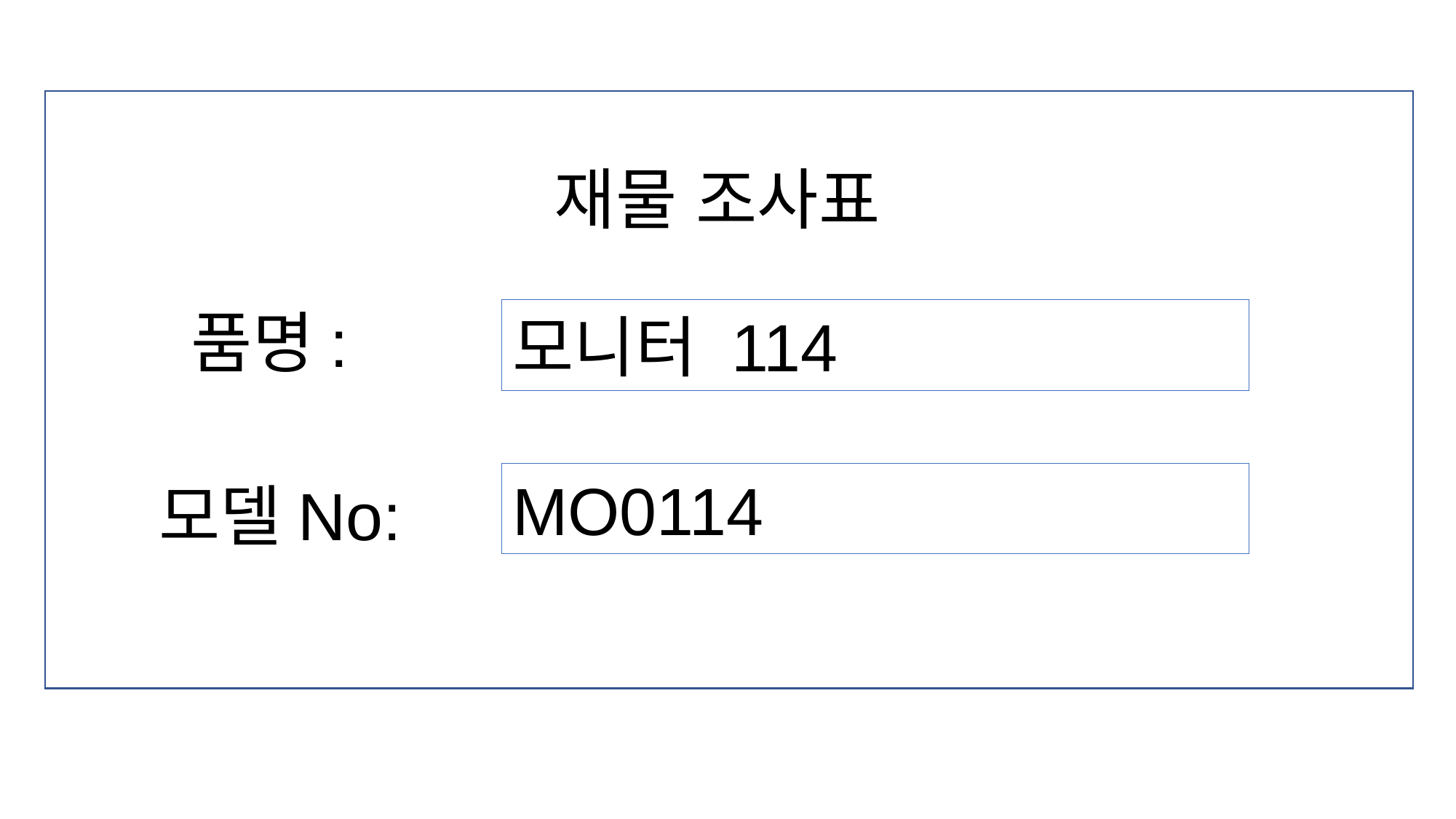

재물 조사표
품명:
모니터 114
MO0114
모델No: